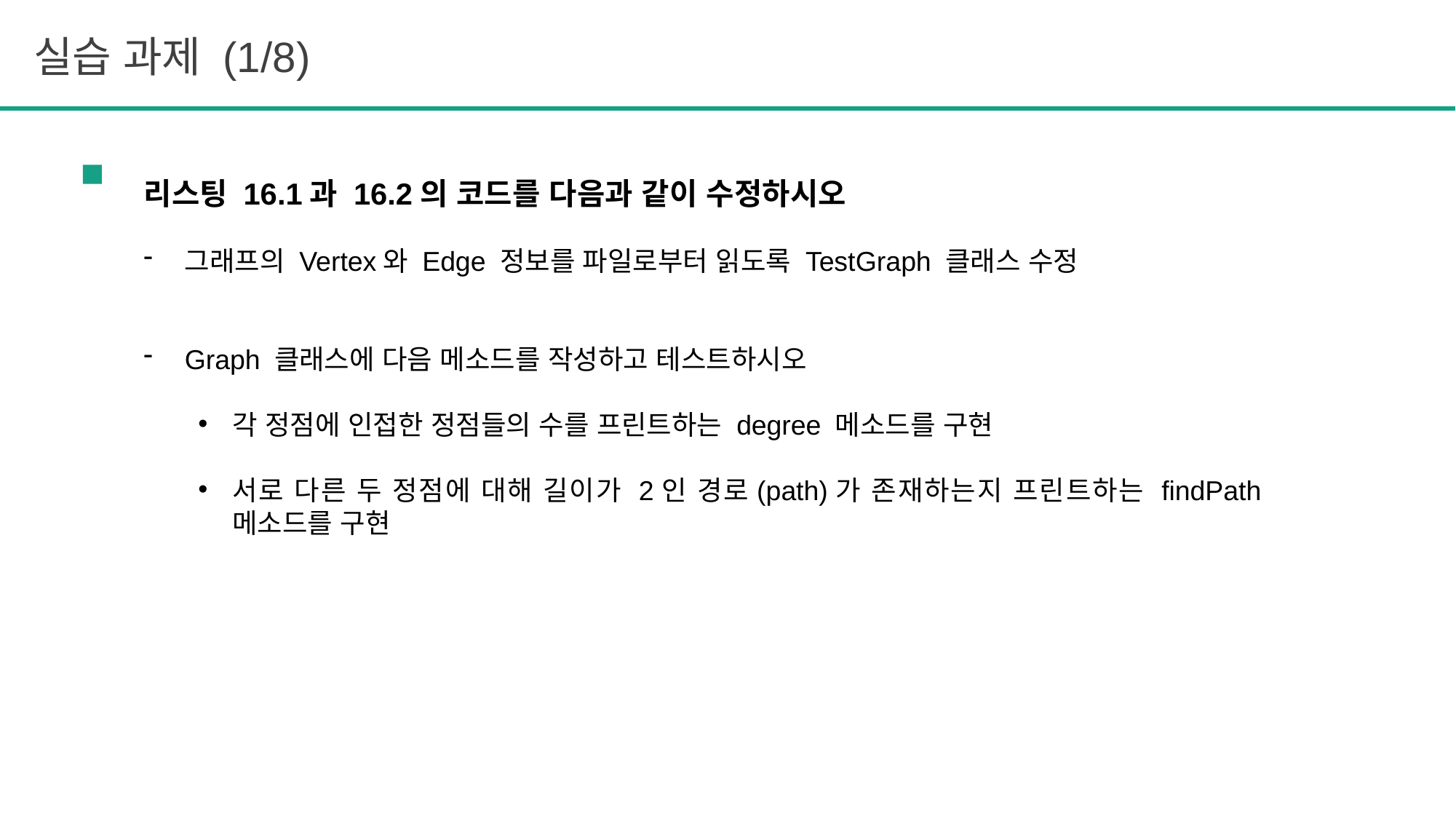

실습 과제 (1/8)
리스팅 16.1과 16.2의 코드를 다음과 같이 수정하시오
그래프의 Vertex와 Edge 정보를 파일로부터 읽도록 TestGraph 클래스 수정

Graph 클래스에 다음 메소드를 작성하고 테스트하시오

각 정점에 인접한 정점들의 수를 프린트하는 degree 메소드를 구현

서로 다른 두 정점에 대해 길이가 2인 경로(path)가 존재하는지 프린트하는 findPath 메소드를 구현